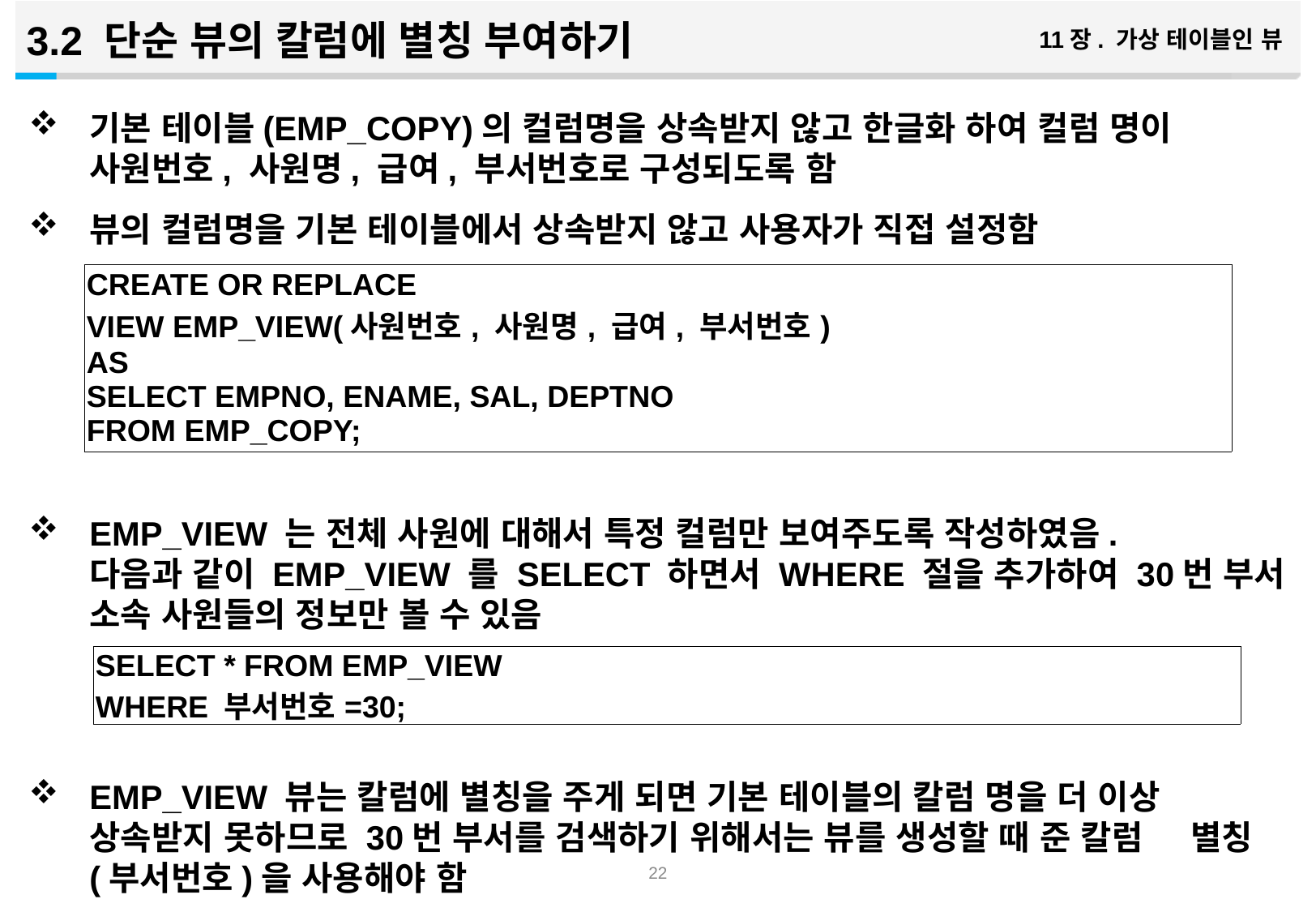

3.2 단순 뷰의 칼럼에 별칭 부여하기
11장. 가상 테이블인 뷰
기본 테이블(EMP_COPY)의 컬럼명을 상속받지 않고 한글화 하여 컬럼 명이   사원번호, 사원명, 급여, 부서번호로 구성되도록 함
뷰의 컬럼명을 기본 테이블에서 상속받지 않고 사용자가 직접 설정함

EMP_VIEW 는 전체 사원에 대해서 특정 컬럼만 보여주도록 작성하였음.        다음과 같이 EMP_VIEW 를 SELECT 하면서 WHERE 절을 추가하여 30번 부서 소속 사원들의 정보만 볼 수 있음

EMP_VIEW 뷰는 칼럼에 별칭을 주게 되면 기본 테이블의 칼럼 명을 더 이상  상속받지 못하므로 30번 부서를 검색하기 위해서는 뷰를 생성할 때 준 칼럼     별칭(부서번호)을 사용해야 함
| CREATE OR REPLACE VIEW EMP\_VIEW(사원번호, 사원명, 급여, 부서번호) AS SELECT EMPNO, ENAME, SAL, DEPTNO FROM EMP\_COPY; |
| --- |
| SELECT \* FROM EMP\_VIEW WHERE 부서번호=30; |
| --- |
22